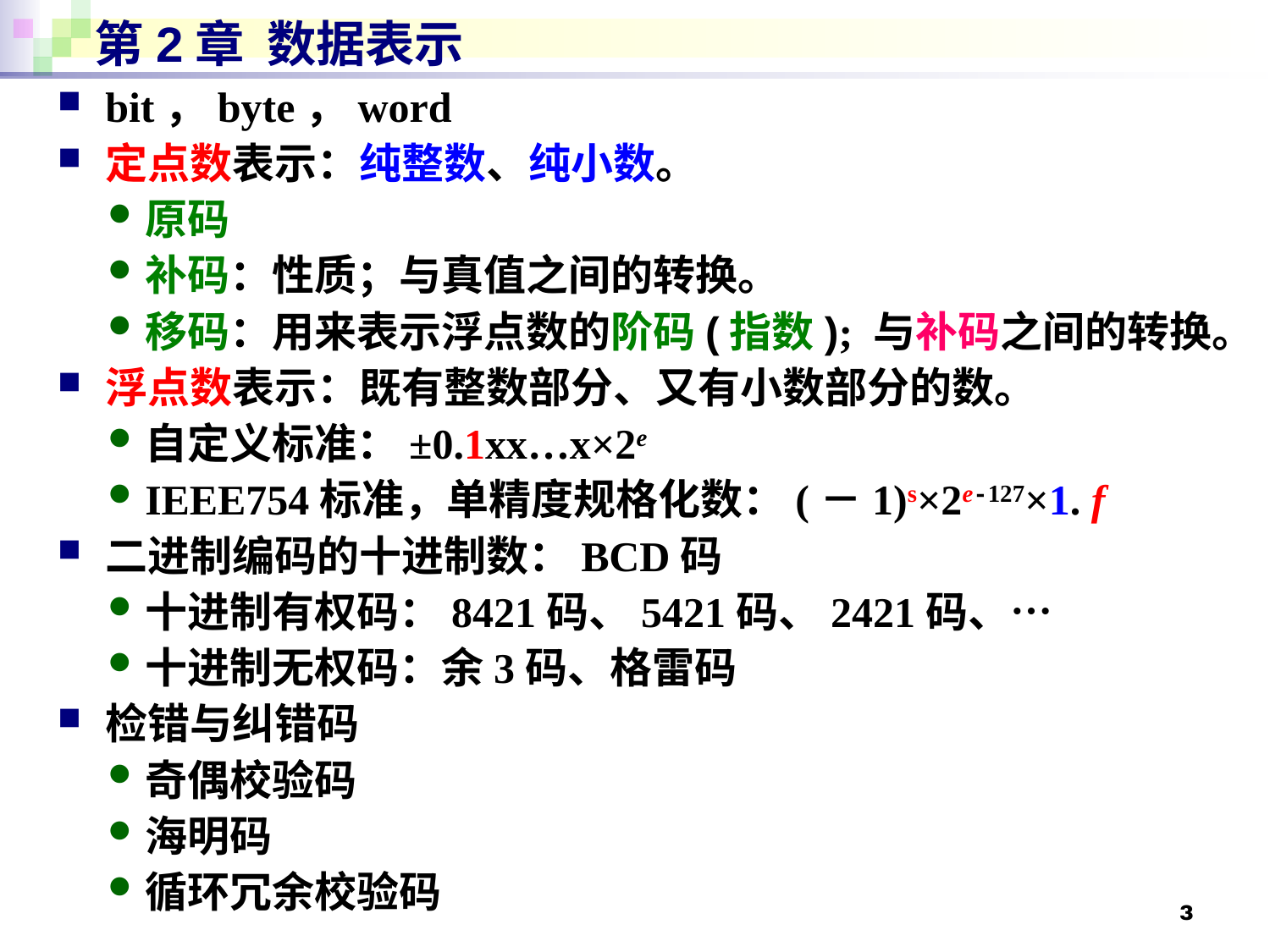

# 第2章  数据表示
bit，byte，word
定点数表示：纯整数、纯小数。
原码
补码：性质；与真值之间的转换。
移码：用来表示浮点数的阶码(指数); 与补码之间的转换。
浮点数表示：既有整数部分、又有小数部分的数。
自定义标准：±0.1xx…x×2e
IEEE754标准，单精度规格化数：(－1)s×2e-127×1. f
二进制编码的十进制数：BCD码
十进制有权码：8421码、5421码、2421码、…
十进制无权码：余3码、格雷码
检错与纠错码
奇偶校验码
海明码
循环冗余校验码
3